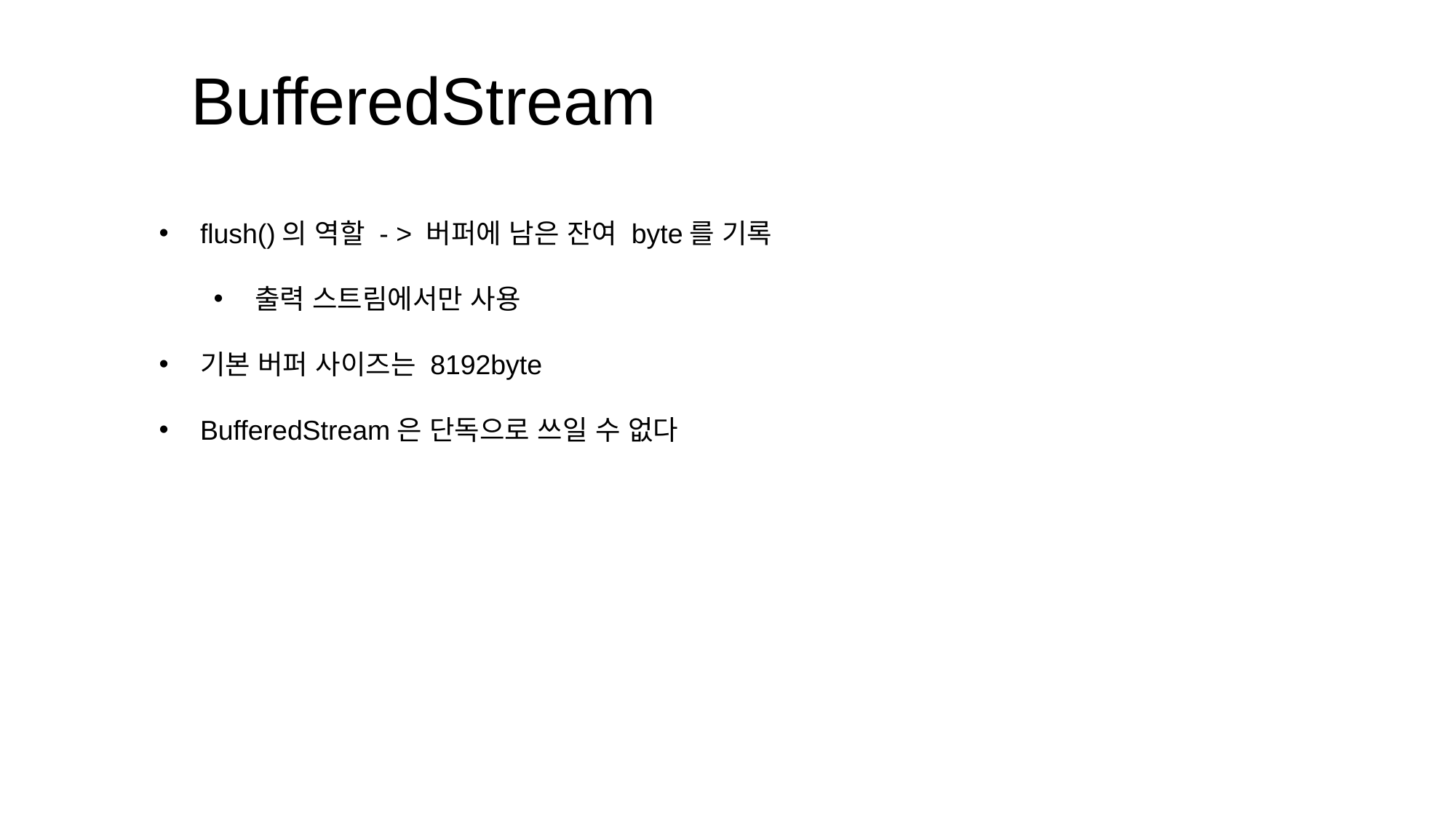

BufferedStream
flush()의 역할 - > 버퍼에 남은 잔여 byte를 기록
출력 스트림에서만 사용
기본 버퍼 사이즈는 8192byte
BufferedStream은 단독으로 쓰일 수 없다